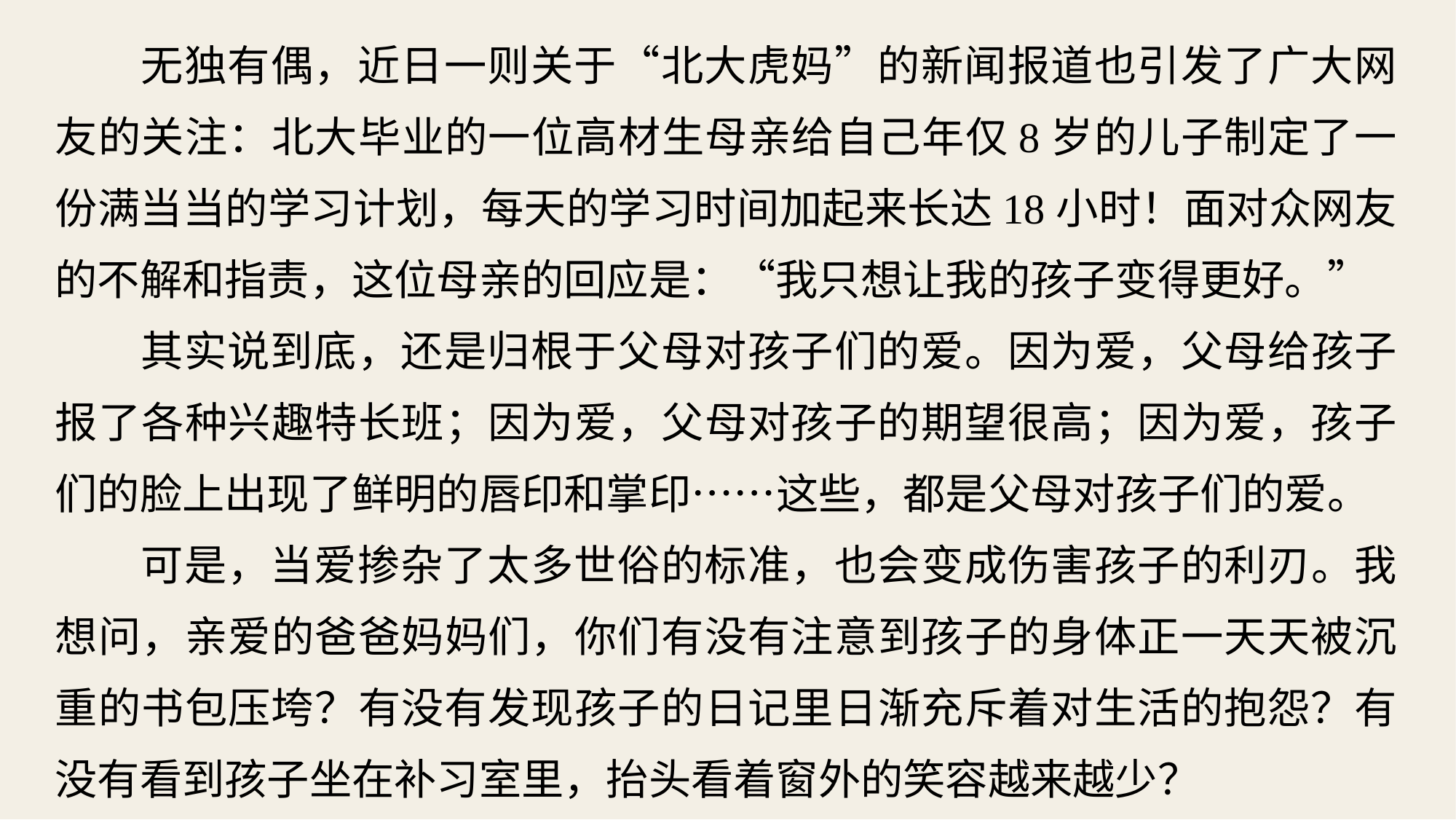

无独有偶，近日一则关于“北大虎妈”的新闻报道也引发了广大网友的关注：北大毕业的一位高材生母亲给自己年仅8岁的儿子制定了一份满当当的学习计划，每天的学习时间加起来长达18小时！面对众网友的不解和指责，这位母亲的回应是：“我只想让我的孩子变得更好。”
其实说到底，还是归根于父母对孩子们的爱。因为爱，父母给孩子报了各种兴趣特长班；因为爱，父母对孩子的期望很高；因为爱，孩子们的脸上出现了鲜明的唇印和掌印……这些，都是父母对孩子们的爱。
可是，当爱掺杂了太多世俗的标准，也会变成伤害孩子的利刃。我想问，亲爱的爸爸妈妈们，你们有没有注意到孩子的身体正一天天被沉重的书包压垮？有没有发现孩子的日记里日渐充斥着对生活的抱怨？有没有看到孩子坐在补习室里，抬头看着窗外的笑容越来越少？